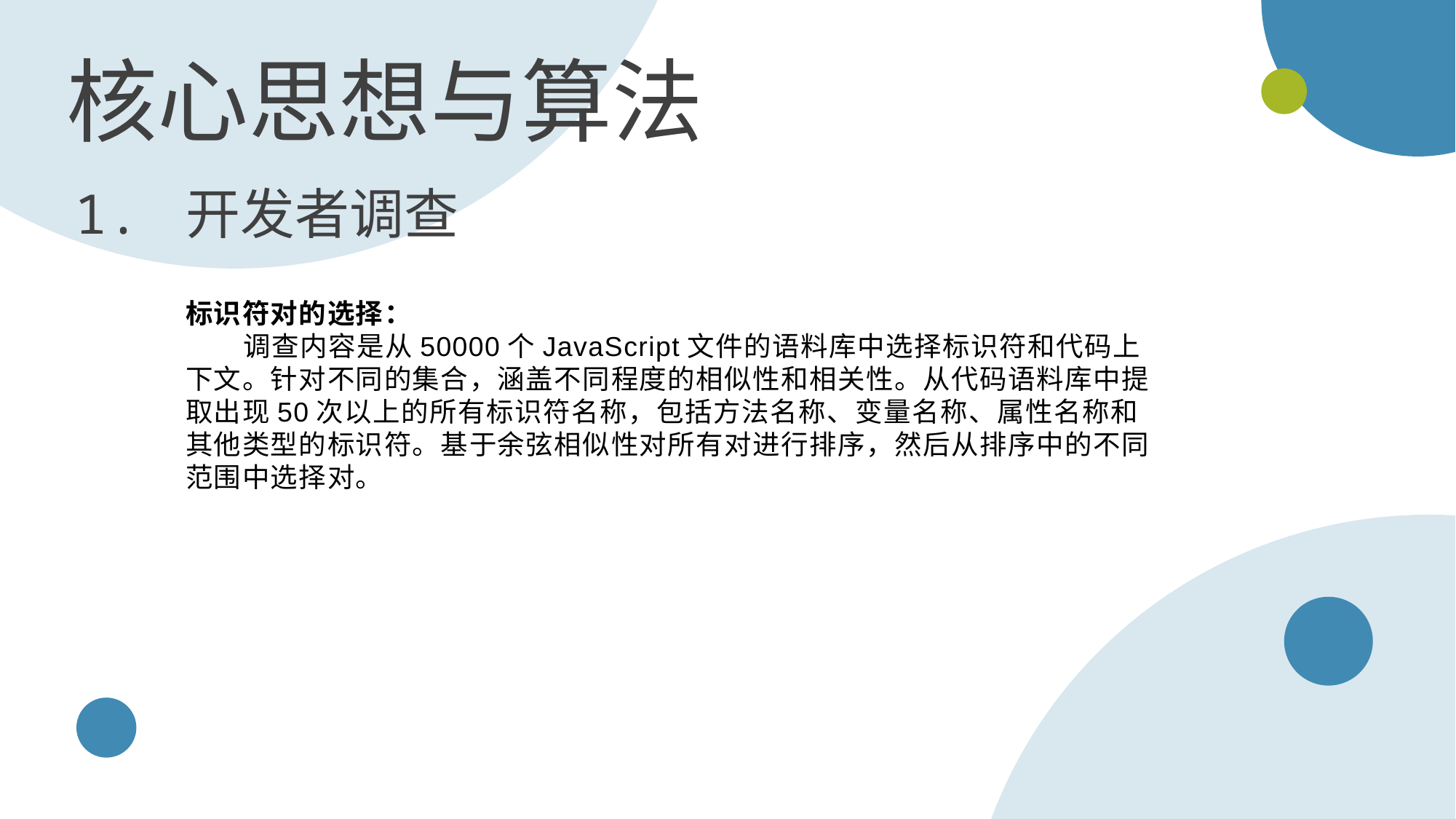

核心思想与算法

1. 开发者调查
标识符对的选择：
       调查内容是从50000个JavaScript文件的语料库中选择标识符和代码上下文。针对不同的集合，涵盖不同程度的相似性和相关性。从代码语料库中提取出现50次以上的所有标识符名称，包括方法名称、变量名称、属性名称和其他类型的标识符。基于余弦相似性对所有对进行排序，然后从排序中的不同范围中选择对。